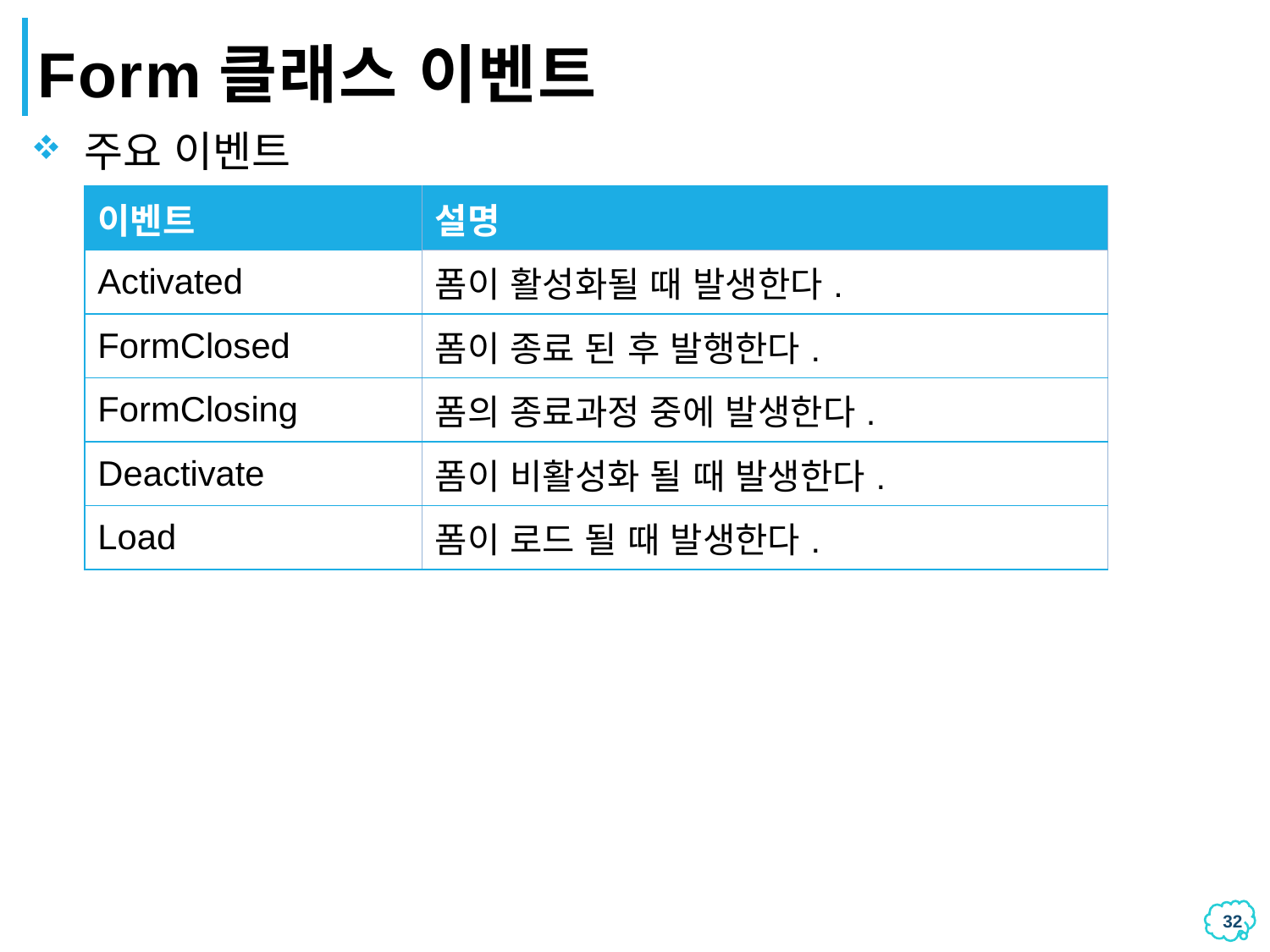

# Form클래스 이벤트
 주요 이벤트
| 이벤트 | 설명 |
| --- | --- |
| Activated | 폼이 활성화될 때 발생한다. |
| FormClosed | 폼이 종료 된 후 발행한다. |
| FormClosing | 폼의 종료과정 중에 발생한다. |
| Deactivate | 폼이 비활성화 될 때 발생한다. |
| Load | 폼이 로드 될 때 발생한다. |
32